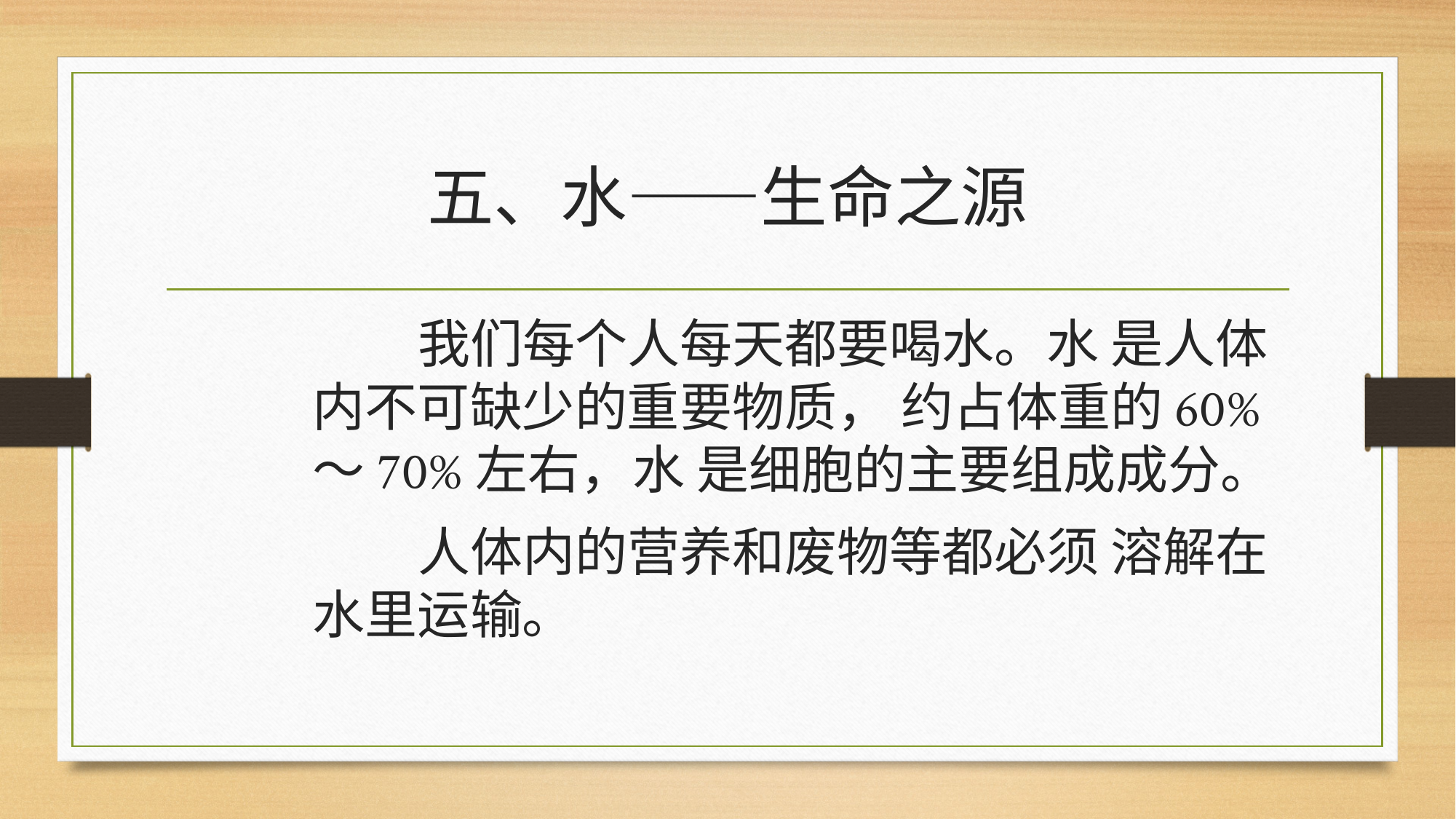

# 五、水——生命之源
	我们每个人每天都要喝水。水 是人体内不可缺少的重要物质， 约占体重的60%～70%左右，水 是细胞的主要组成成分。
	人体内的营养和废物等都必须 溶解在水里运输。